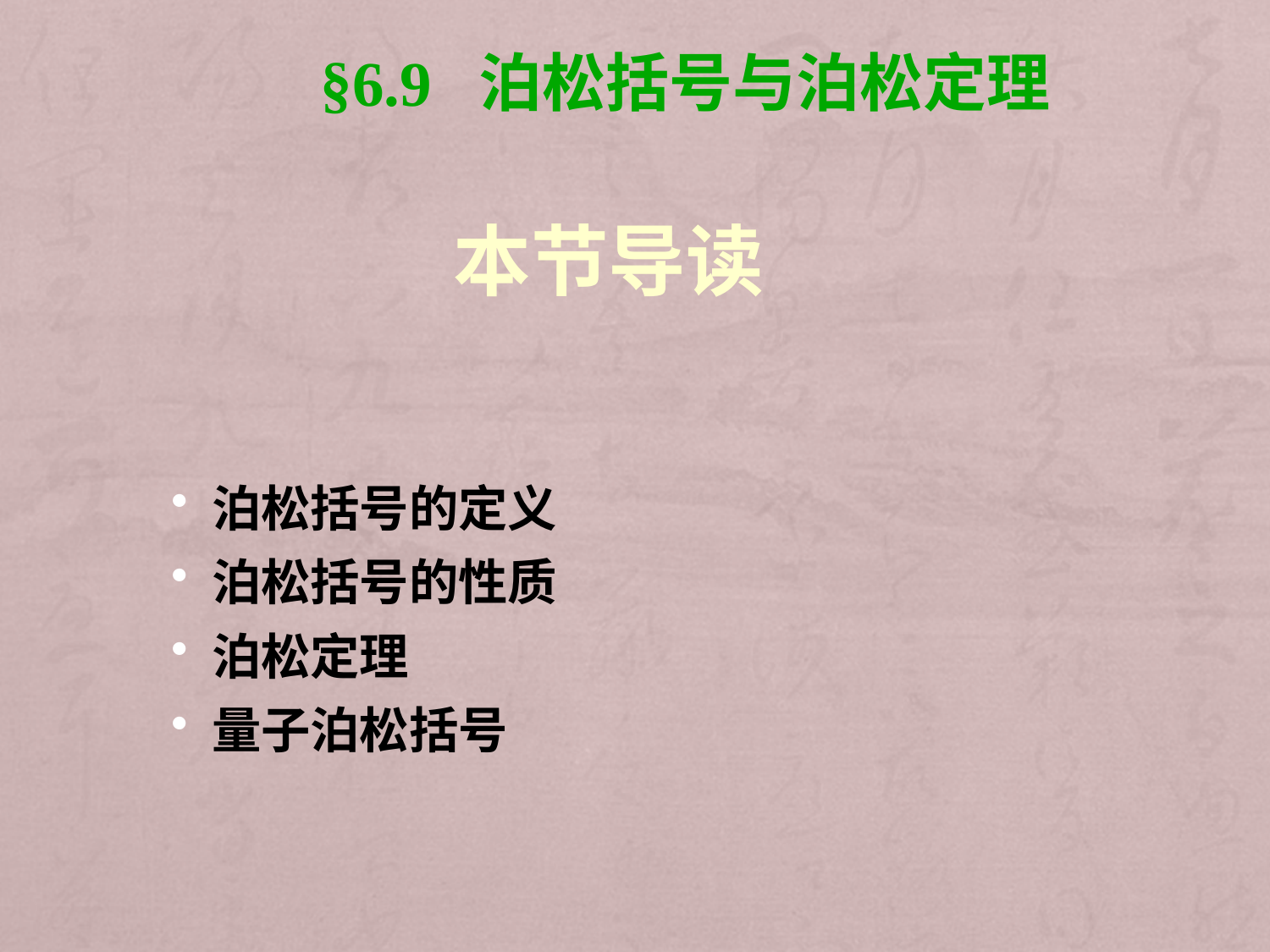

§6.9  泊松括号与泊松定理
本节导读
 泊松括号的定义
 泊松括号的性质
 泊松定理
 量子泊松括号